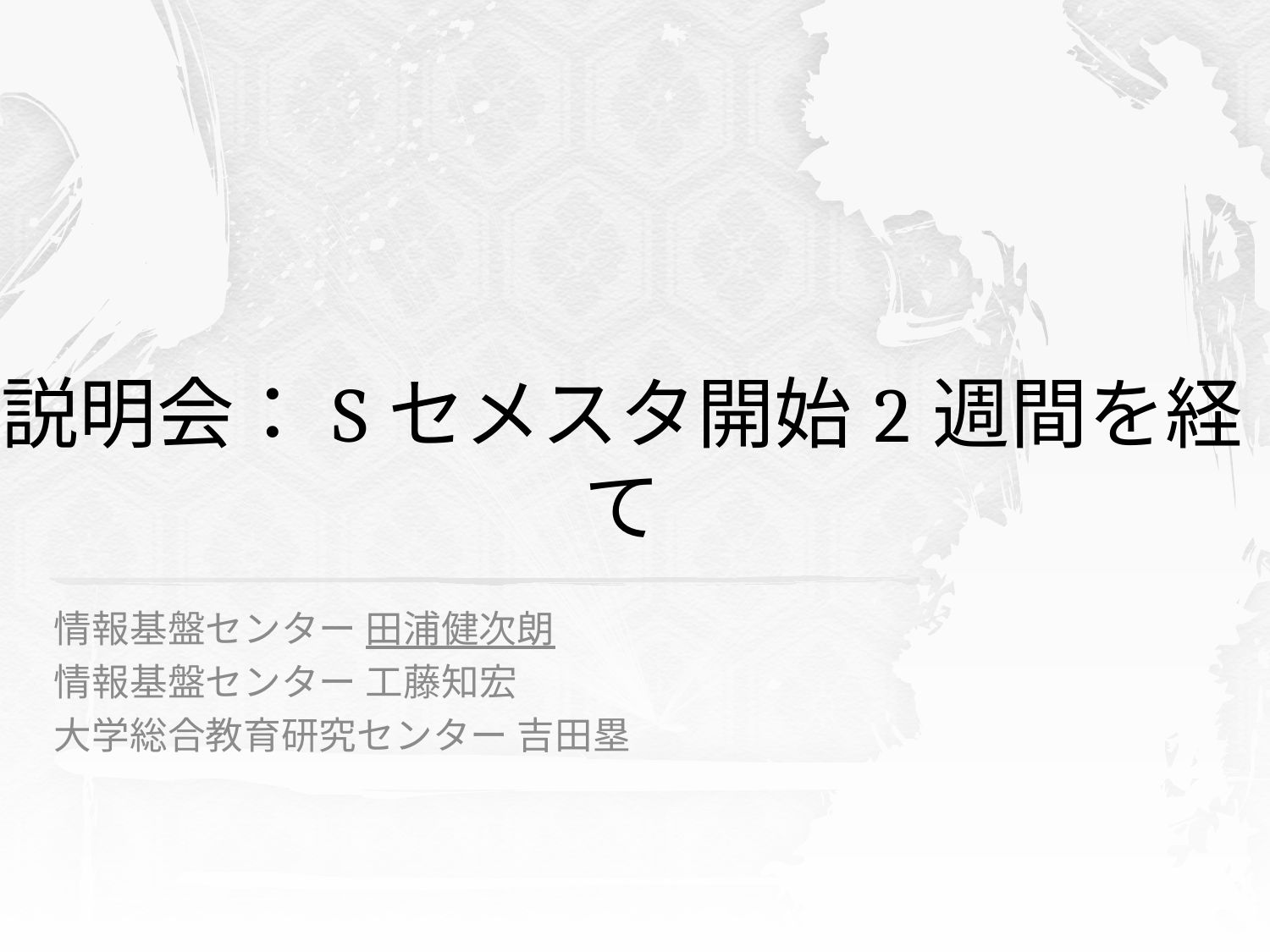

# 説明会：Sセメスタ開始2週間を経て
情報基盤センター 田浦健次朗
情報基盤センター 工藤知宏
大学総合教育研究センター 吉田塁